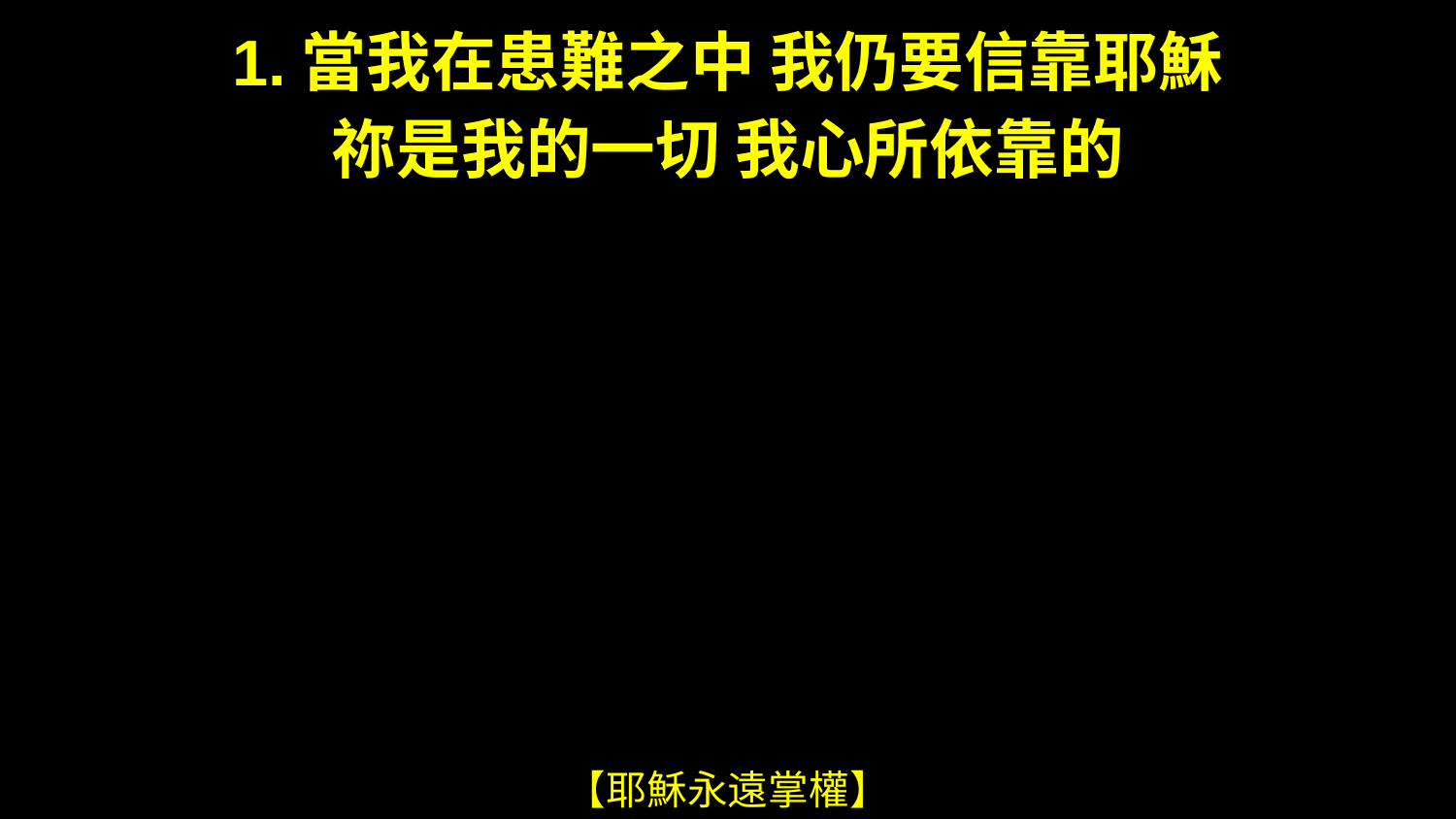

1.當我在患難之中 我仍要信靠耶穌
#
祢是我的一切 我心所依靠的
【耶穌永遠掌權】